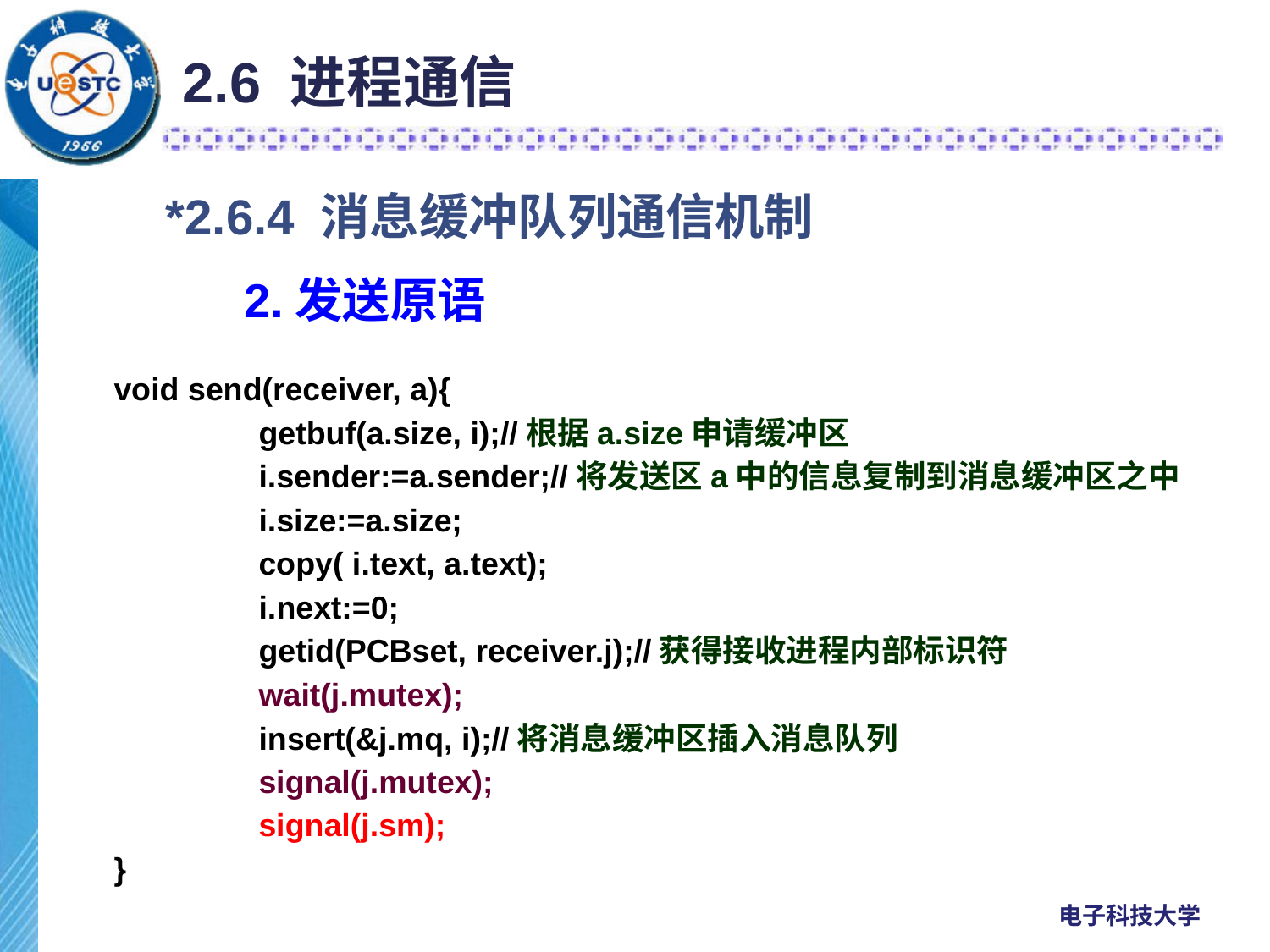

2.6 进程通信

*2.6.4 消息缓冲队列通信机制
2.发送原语
void send(receiver, a){
	  getbuf(a.size, i);//根据a.size申请缓冲区
	  i.sender:=a.sender;//将发送区a中的信息复制到消息缓冲区之中
	  i.size:=a.size;
	  copy( i.text, a.text);
	  i.next:=0;
	  getid(PCBset, receiver.j);//获得接收进程内部标识符
	  wait(j.mutex);
	  insert(&j.mq, i);//将消息缓冲区插入消息队列
	  signal(j.mutex);
	  signal(j.sm);
}